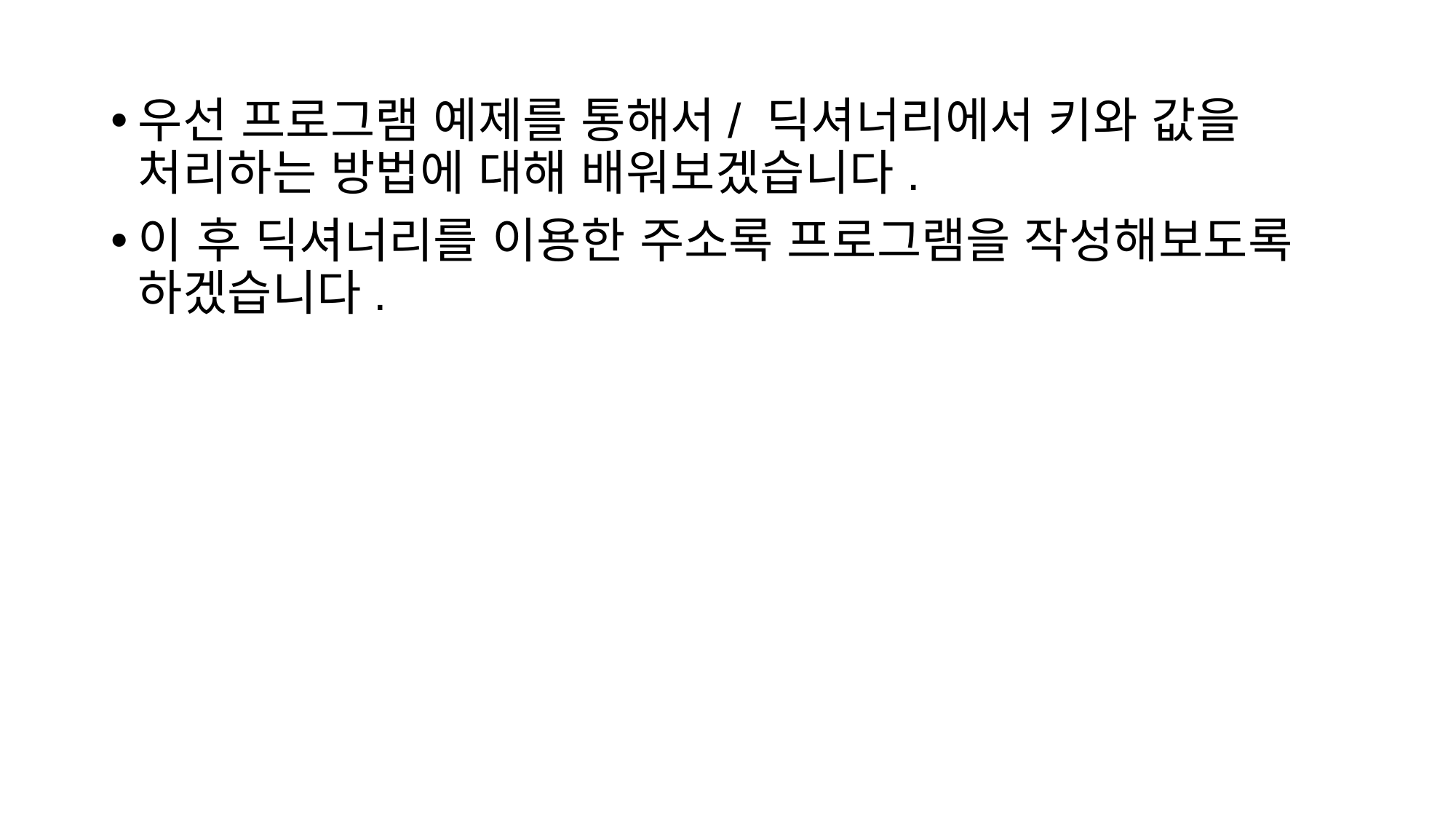

우선 프로그램 예제를 통해서/ 딕셔너리에서 키와 값을 처리하는 방법에 대해 배워보겠습니다.
이 후 딕셔너리를 이용한 주소록 프로그램을 작성해보도록 하겠습니다.